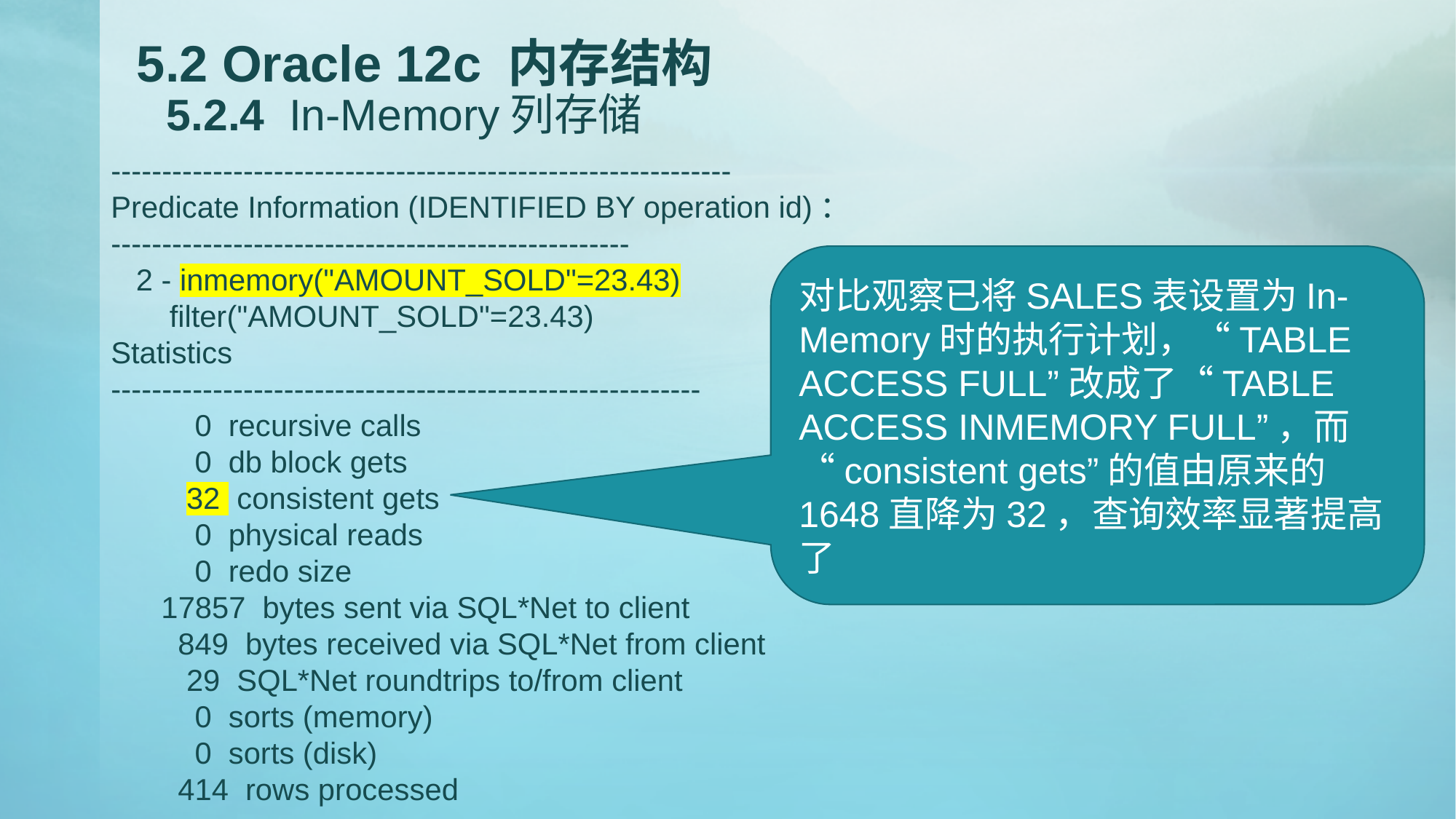

# 5.2 Oracle 12c 内存结构 5.2.4  In-Memory列存储
-------------------------------------------------------------
Predicate Information (IDENTIFIED BY operation id)：
---------------------------------------------------
   2 - inmemory("AMOUNT_SOLD"=23.43)
       filter("AMOUNT_SOLD"=23.43)
Statistics
----------------------------------------------------------
          0  recursive calls
          0  db block gets
         32  consistent gets
          0  physical reads
          0  redo size
      17857  bytes sent via SQL*Net to client
        849  bytes received via SQL*Net from client
         29  SQL*Net roundtrips to/from client
          0  sorts (memory)
          0  sorts (disk)
        414  rows processed
对比观察已将SALES表设置为In-Memory时的执行计划，“TABLE ACCESS FULL”改成了“TABLE ACCESS INMEMORY FULL”，而“consistent gets”的值由原来的1648直降为32，查询效率显著提高了